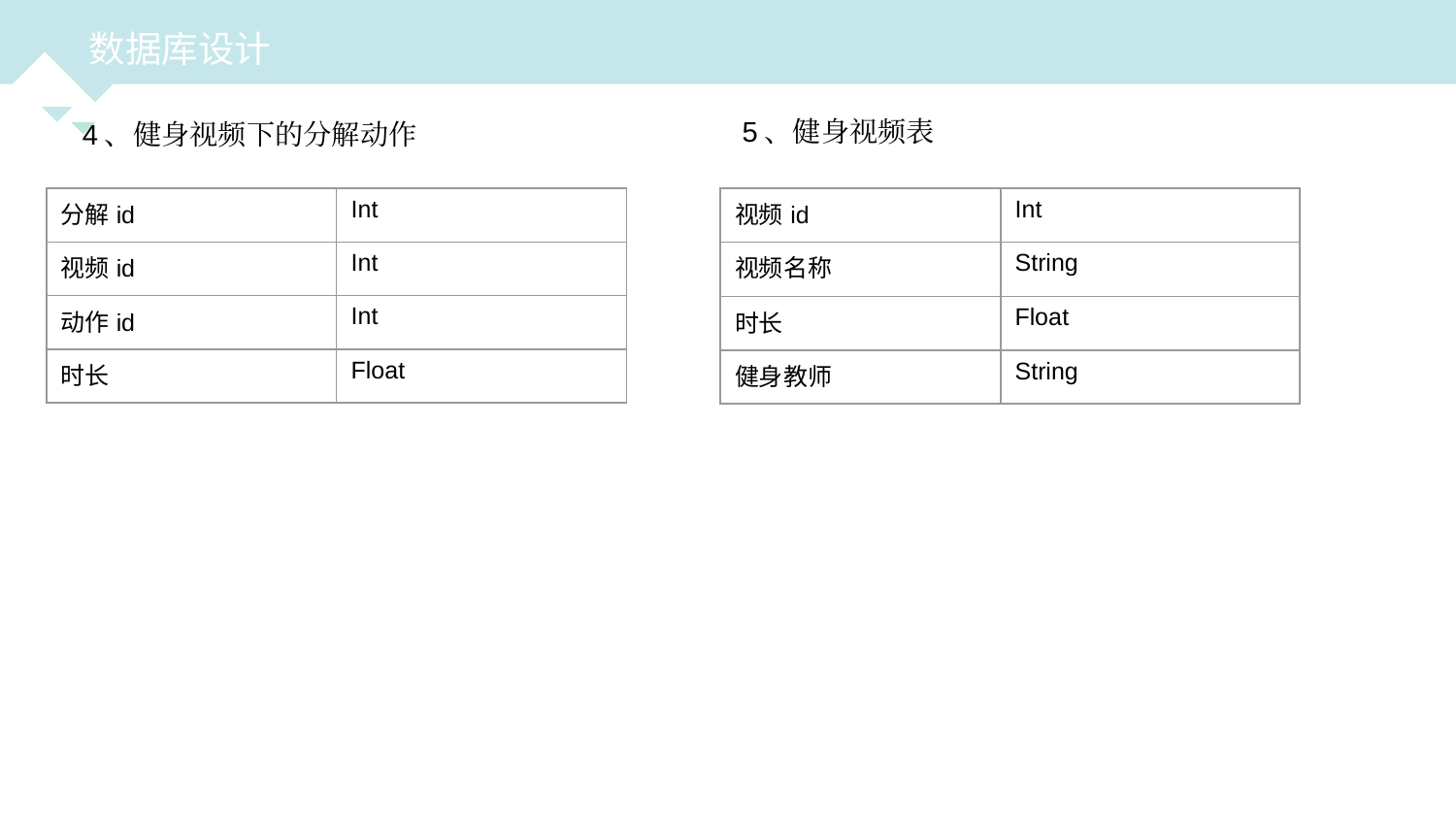

数据库设计
5、健身视频表
4、健身视频下的分解动作
| 分解id | Int |
| --- | --- |
| 视频id | Int |
| 动作id | Int |
| 时长 | Float |
| 视频id | Int |
| --- | --- |
| 视频名称 | String |
| 时长 | Float |
| 健身教师 | String |